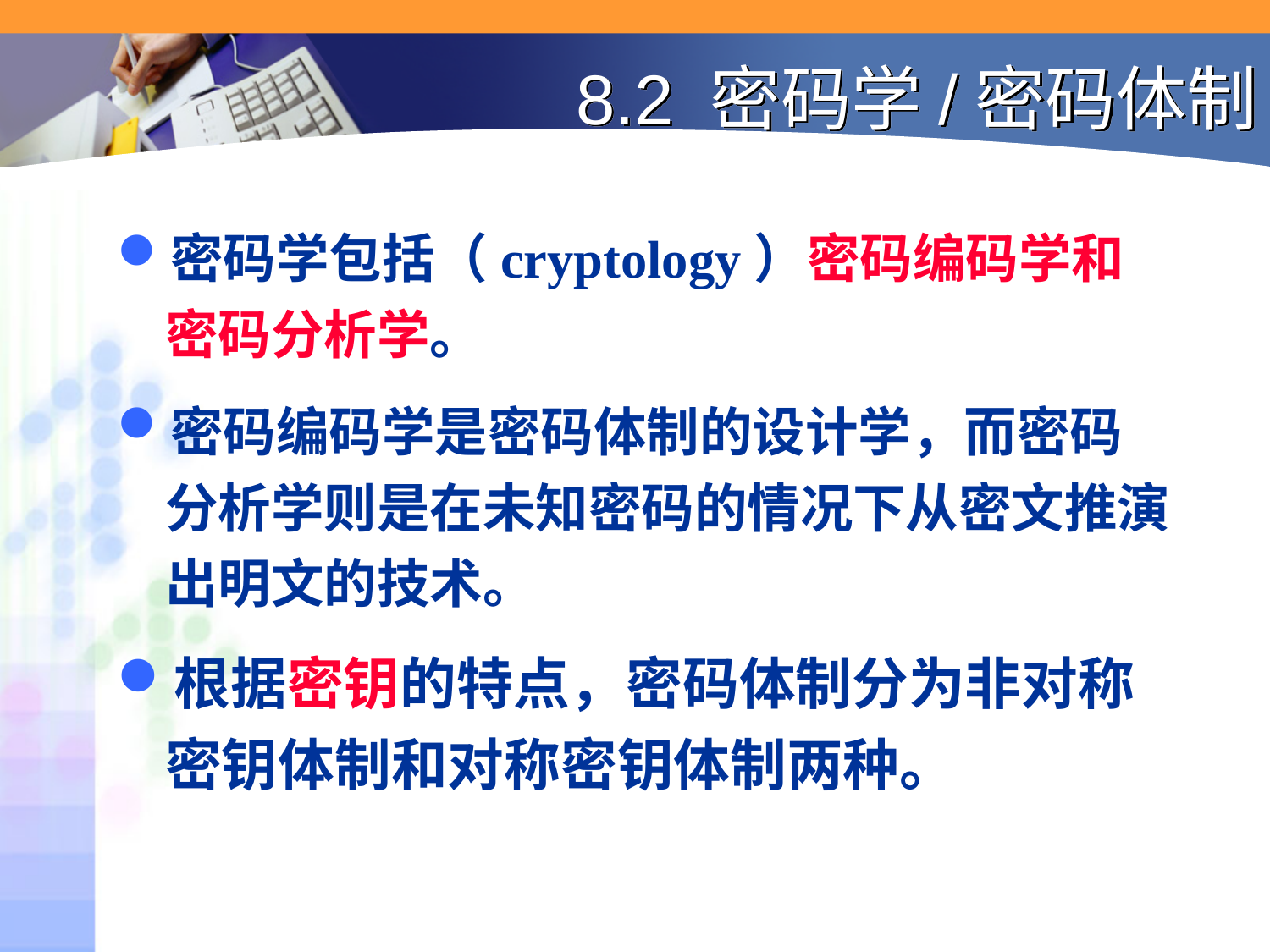

# 8.2 密码学/密码体制
密码学包括（cryptology）密码编码学和密码分析学。
密码编码学是密码体制的设计学，而密码分析学则是在未知密码的情况下从密文推演出明文的技术。
根据密钥的特点，密码体制分为非对称密钥体制和对称密钥体制两种。